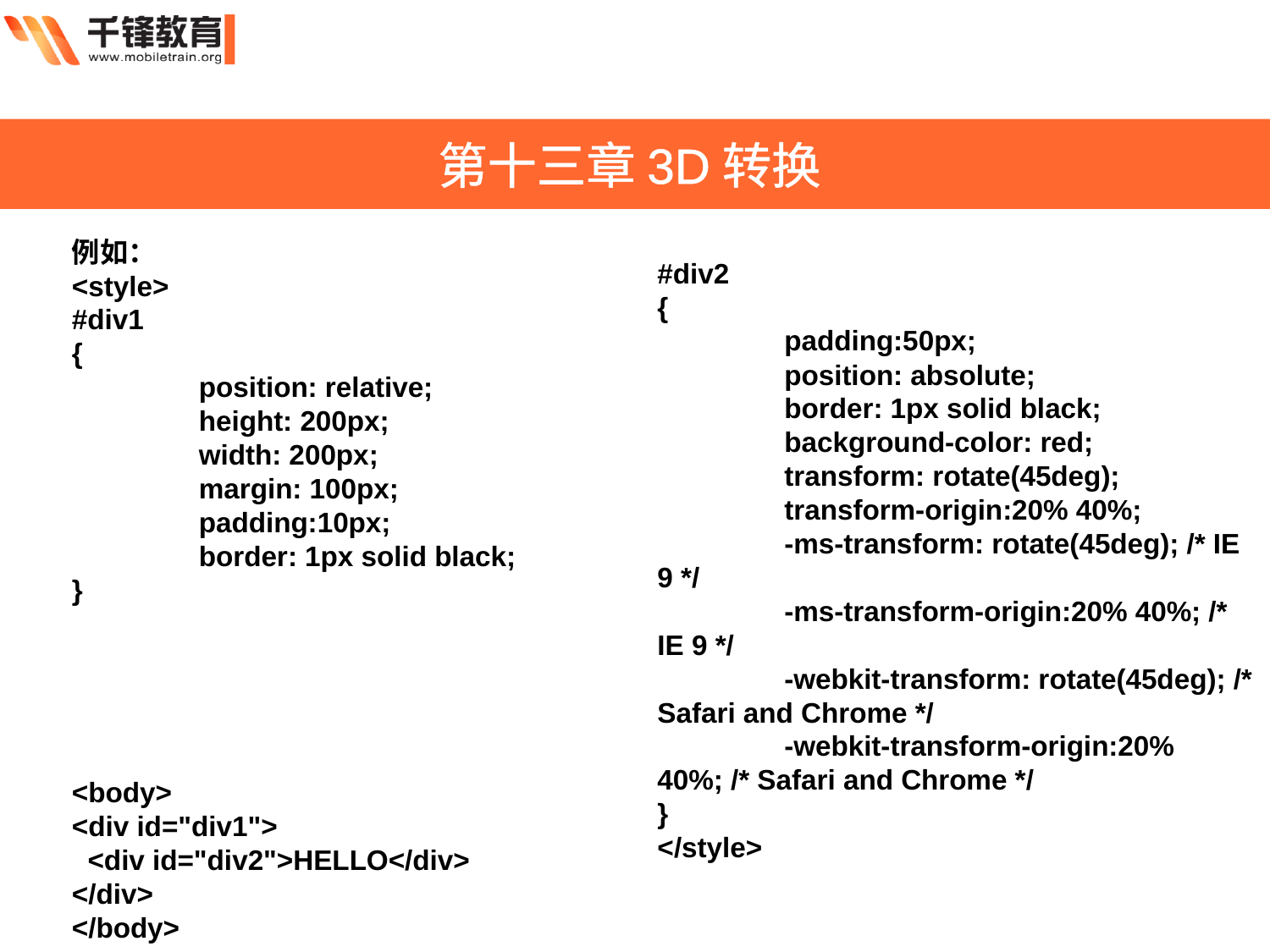

第十三章3D转换
例如：
<style>
#div1
{
	position: relative;
	height: 200px;
	width: 200px;
	margin: 100px;
	padding:10px;
	border: 1px solid black;
}

<body>
<div id="div1">
  <div id="div2">HELLO</div>
</div>
</body>
#div2
{
	padding:50px;
	position: absolute;
	border: 1px solid black;
	background-color: red;
	transform: rotate(45deg);
	transform-origin:20% 40%;
	-ms-transform: rotate(45deg); /* IE 9 */
	-ms-transform-origin:20% 40%; /* IE 9 */
	-webkit-transform: rotate(45deg); /* Safari and Chrome */
	-webkit-transform-origin:20% 40%; /* Safari and Chrome */
}
</style>